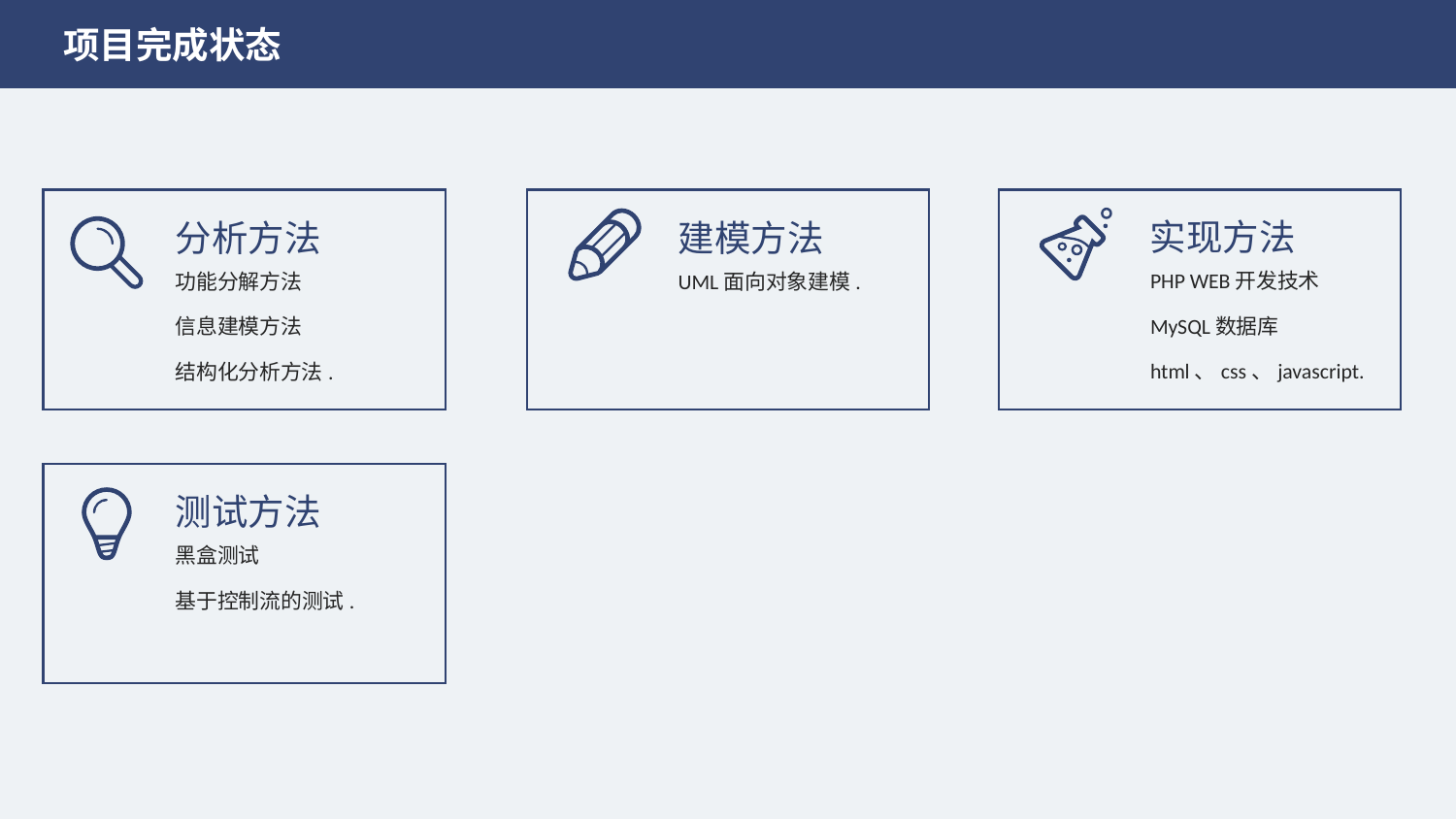

项目完成状态

实现方法
分析方法
建模方法

PHP WEB开发技术
MySQL数据库
html、css、javascript.
功能分解方法
信息建模方法
结构化分析方法.
UML面向对象建模.

测试方法

黑盒测试
基于控制流的测试.